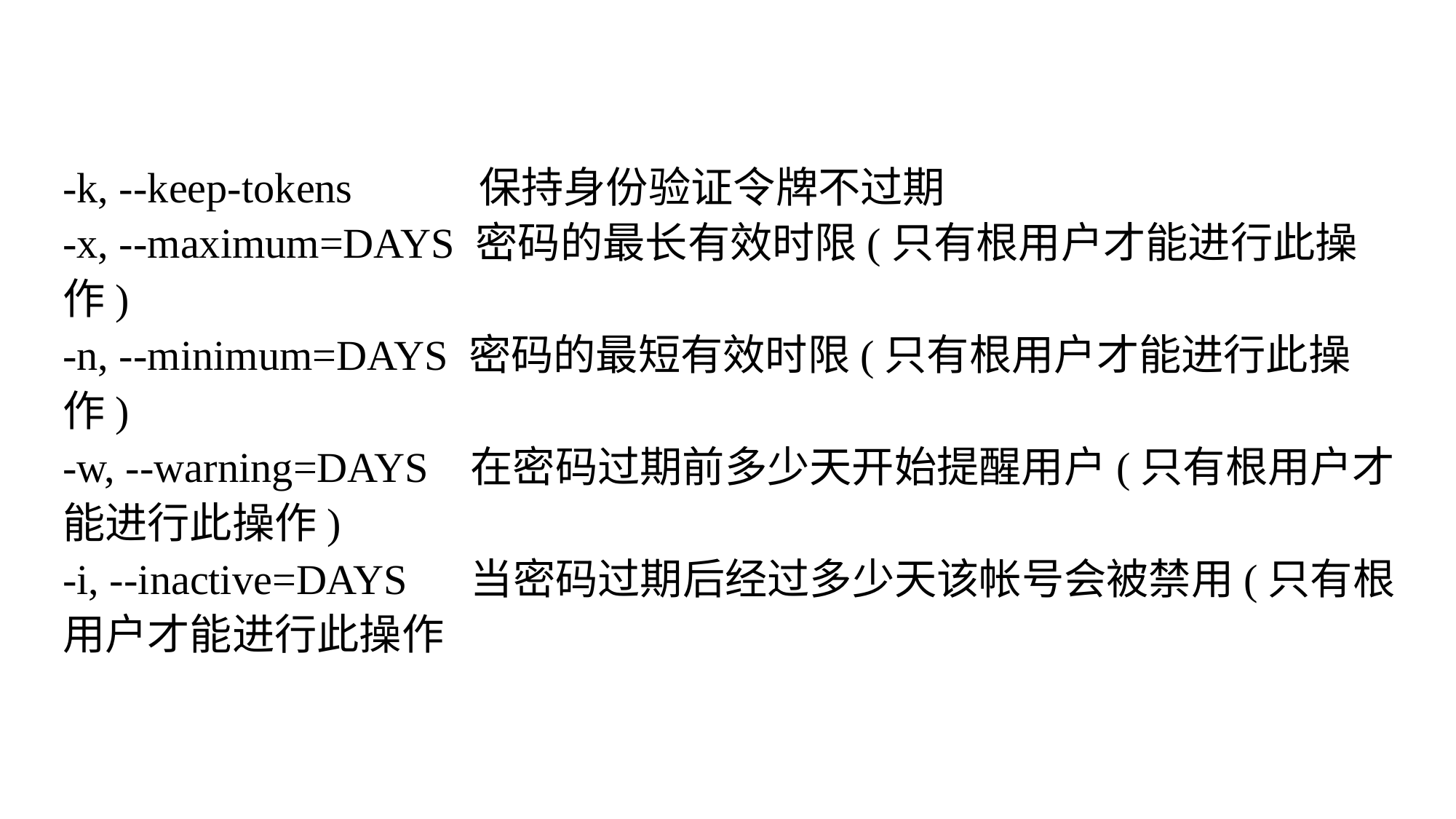

-k, --keep-tokens           保持身份验证令牌不过期
-x, --maximum=DAYS 密码的最长有效时限(只有根用户才能进行此操作)
-n, --minimum=DAYS 密码的最短有效时限(只有根用户才能进行此操作)
-w, --warning=DAYS   在密码过期前多少天开始提醒用户(只有根用户才能进行此操作)
-i, --inactive=DAYS     当密码过期后经过多少天该帐号会被禁用(只有根用户才能进行此操作